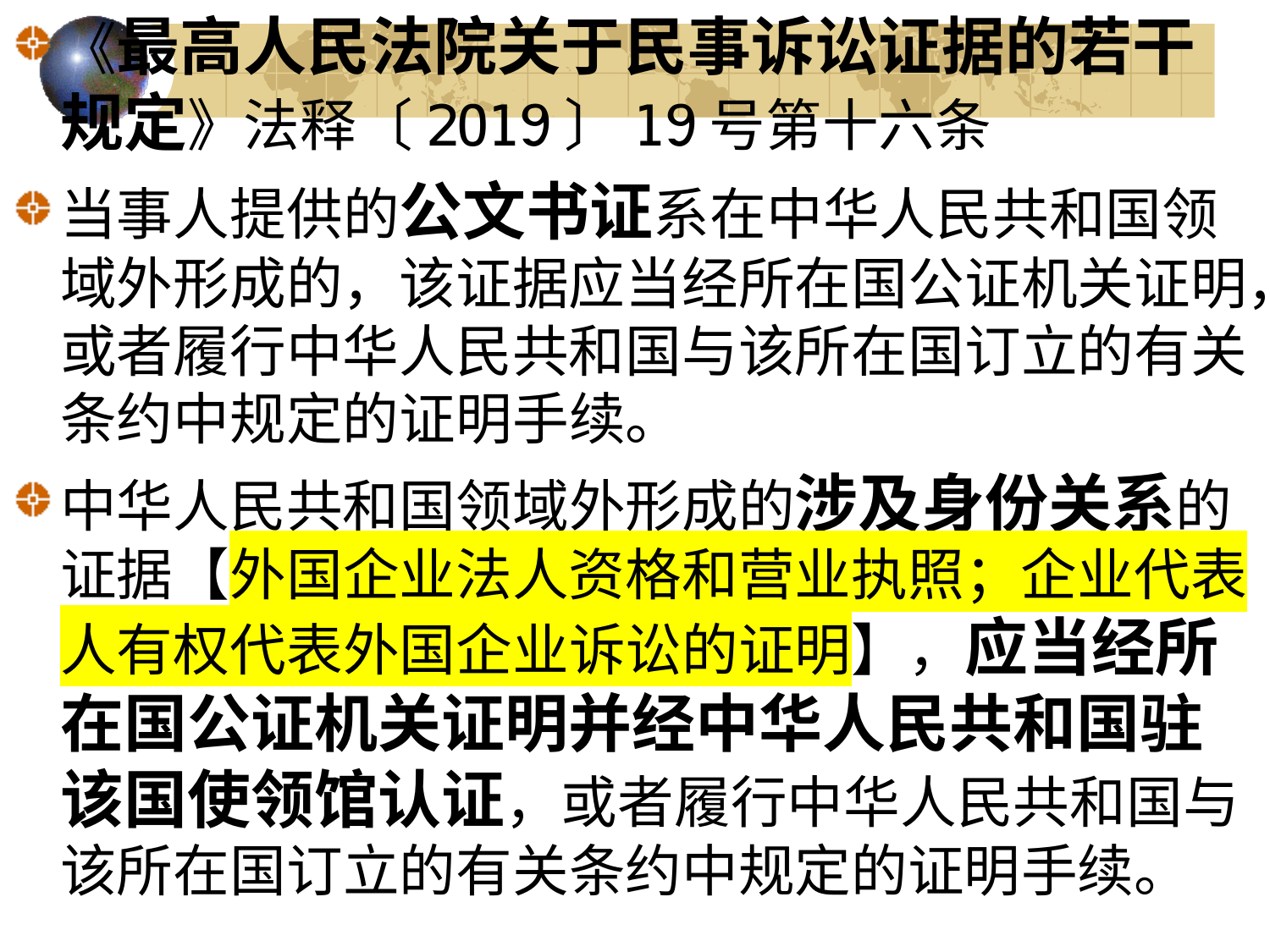

《最高人民法院关于民事诉讼证据的若干规定》法释〔2019〕19号第十六条
当事人提供的公文书证系在中华人民共和国领域外形成的，该证据应当经所在国公证机关证明，或者履行中华人民共和国与该所在国订立的有关条约中规定的证明手续。
中华人民共和国领域外形成的涉及身份关系的证据【外国企业法人资格和营业执照；企业代表人有权代表外国企业诉讼的证明】，应当经所在国公证机关证明并经中华人民共和国驻该国使领馆认证，或者履行中华人民共和国与该所在国订立的有关条约中规定的证明手续。